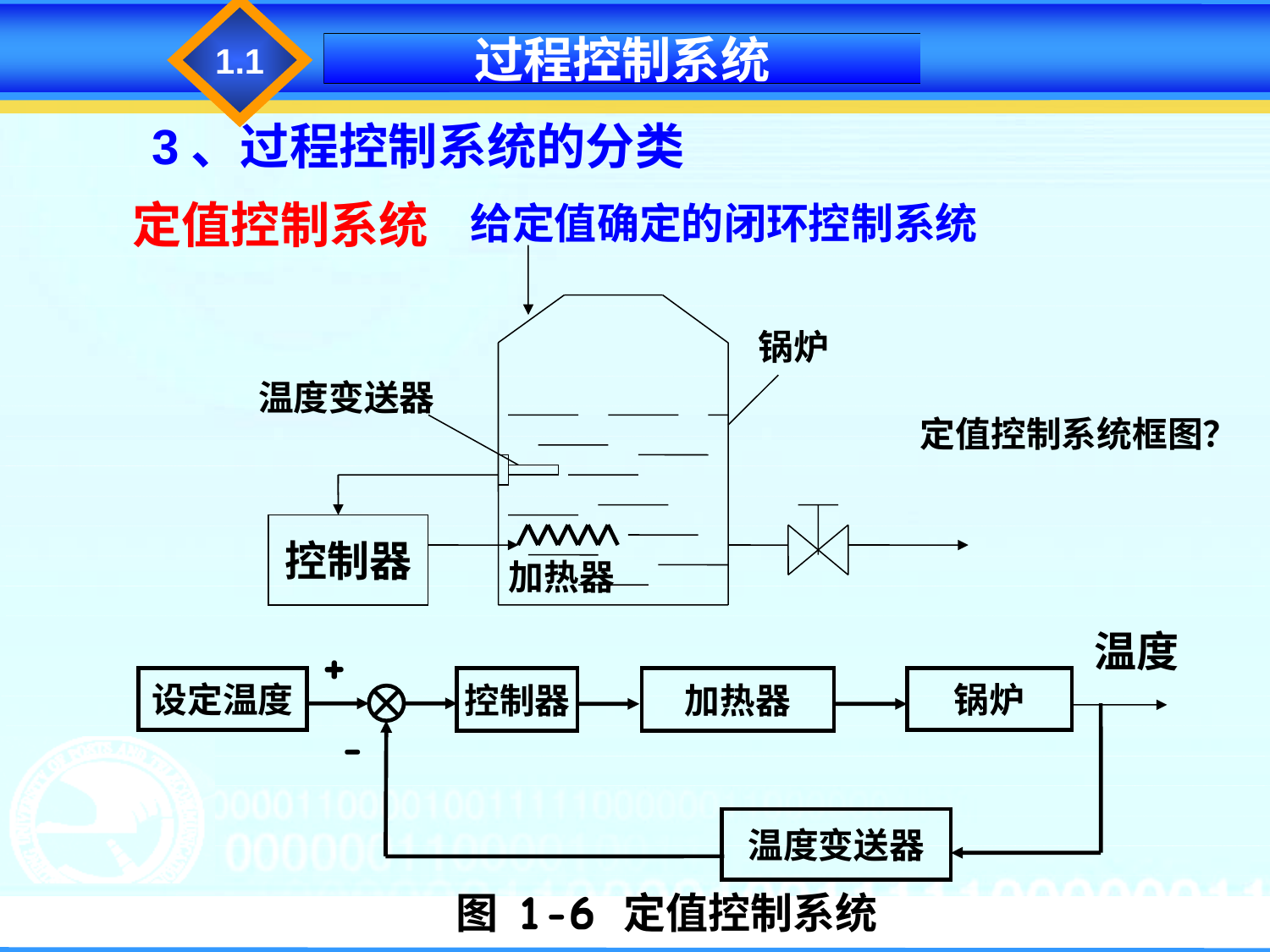

1.1
过程控制系统
3、过程控制系统的分类
给定值确定的闭环控制系统
定值控制系统

锅炉

控制器

加热器
温度变送器
定值控制系统框图？
温度
+
设定温度
控制器
加热器
锅炉

-
温度变送器

图 1-6 定值控制系统